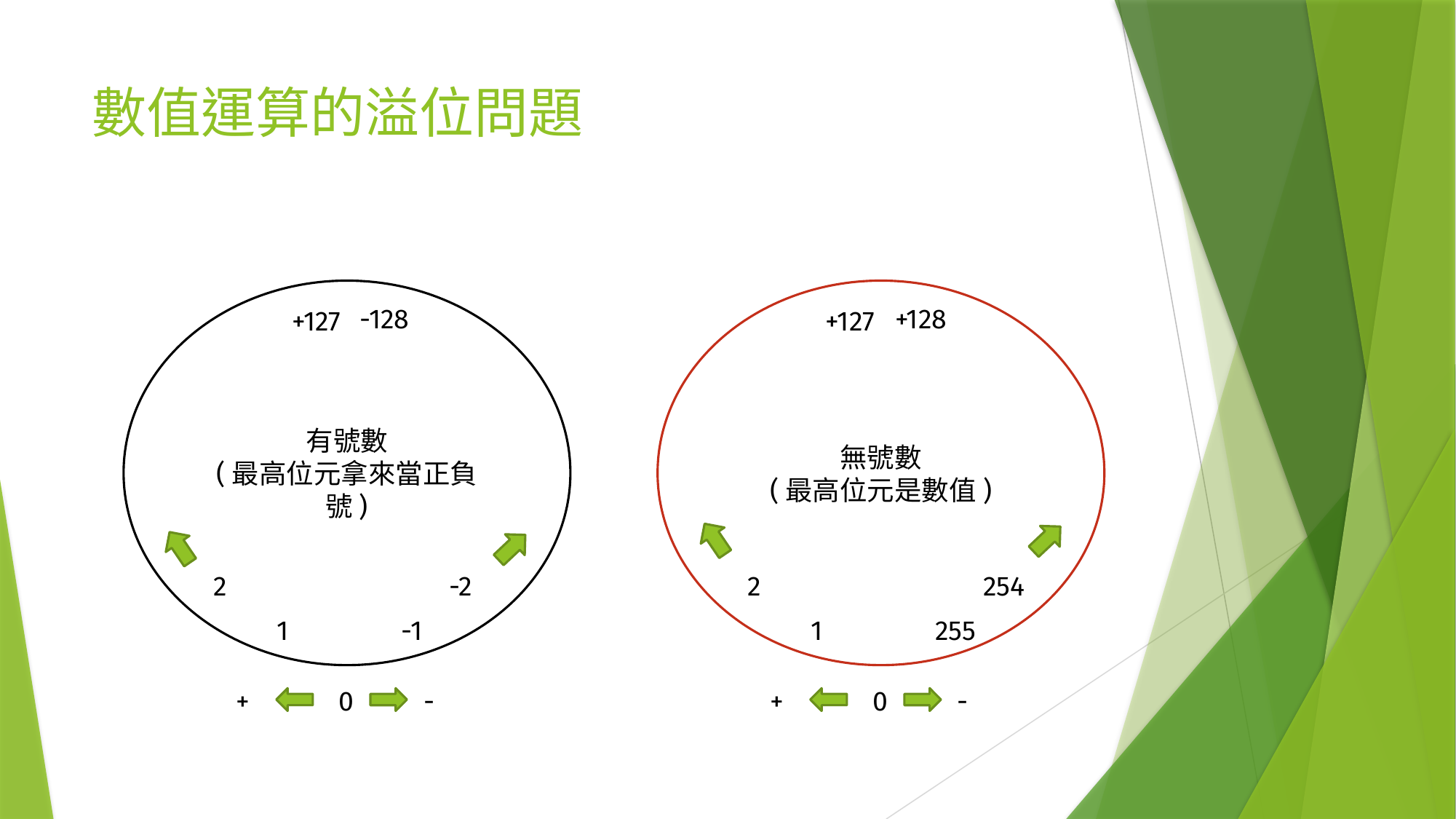

# 數值運算的溢位問題
有號數
(最高位元拿來當正負號)
無號數
(最高位元是數值)
-128
+128
+127
+127

2
-2
2
254
1
-1
1
255
+
0
-
+
0
-